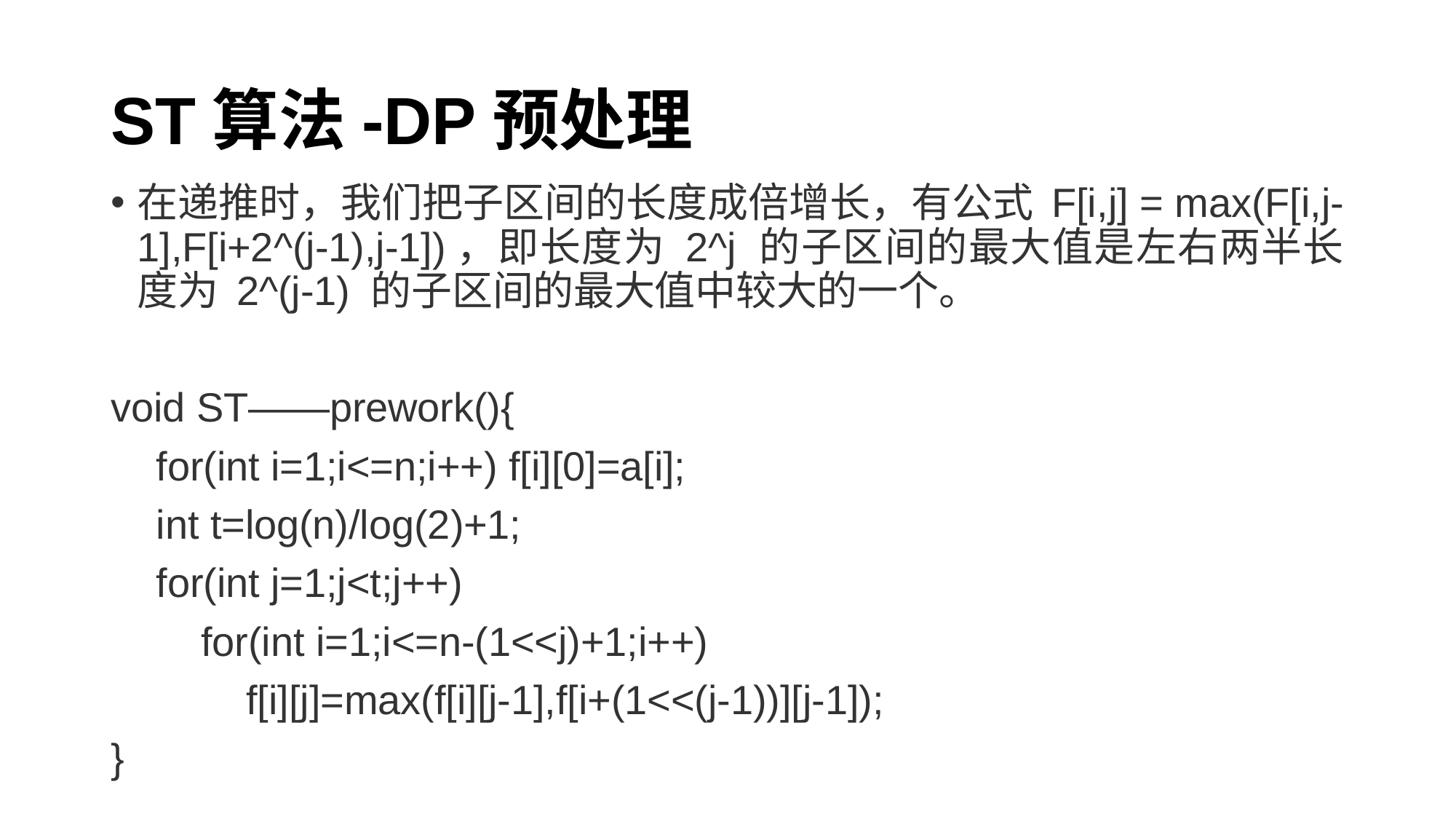

# ST算法-DP预处理
在递推时，我们把子区间的长度成倍增长，有公式 F[i,j] = max(F[i,j-1],F[i+2^(j-1),j-1])，即长度为 2^j 的子区间的最大值是左右两半长度为 2^(j-1) 的子区间的最大值中较大的一个。

void ST——prework(){
    for(int i=1;i<=n;i++) f[i][0]=a[i];
    int t=log(n)/log(2)+1;
    for(int j=1;j<t;j++)
        for(int i=1;i<=n-(1<<j)+1;i++)
            f[i][j]=max(f[i][j-1],f[i+(1<<(j-1))][j-1]);
}